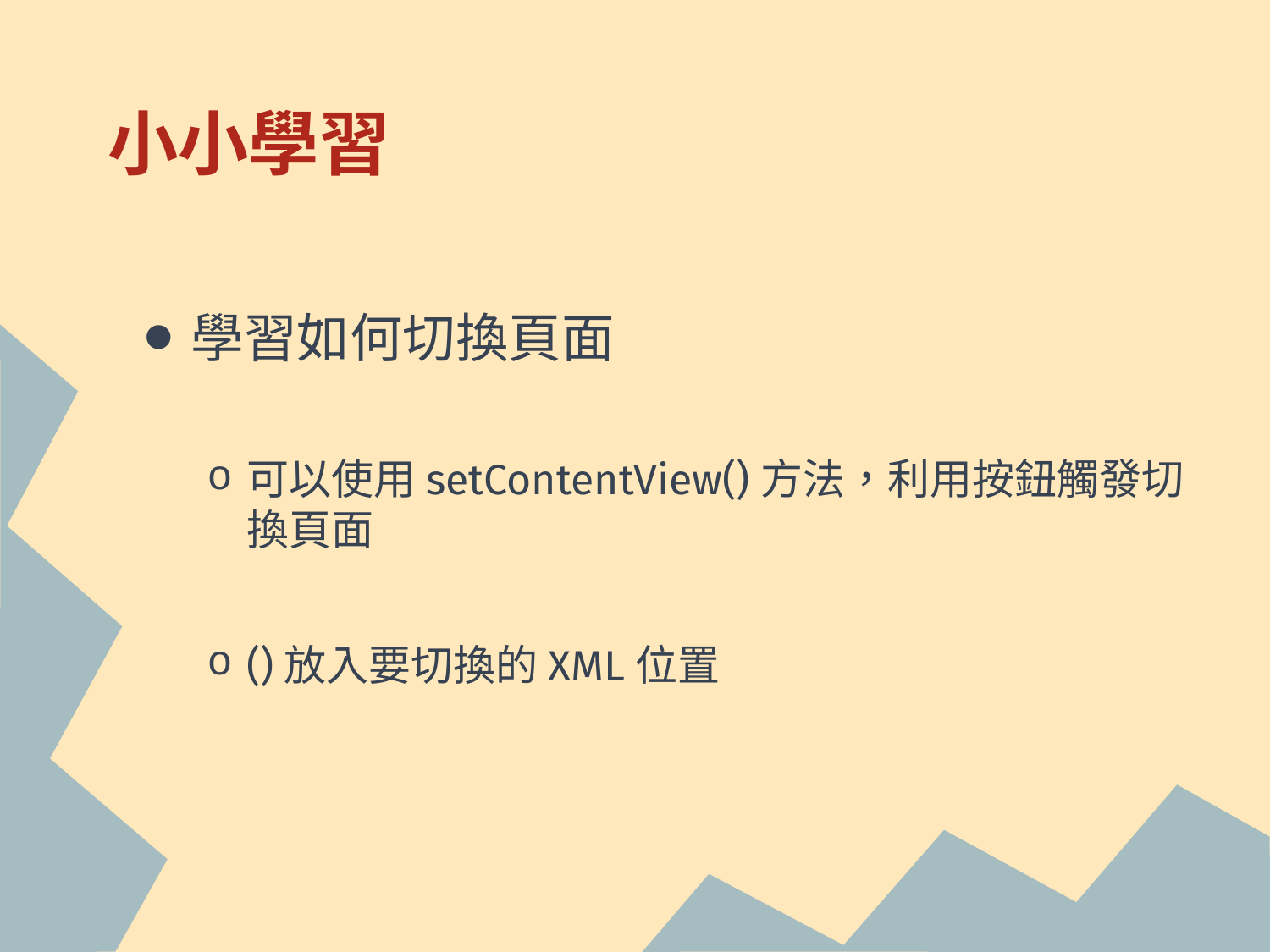

# 小小學習
學習如何切換頁面

可以使用setContentView()方法，利用按鈕觸發切換頁面

()放入要切換的XML位置